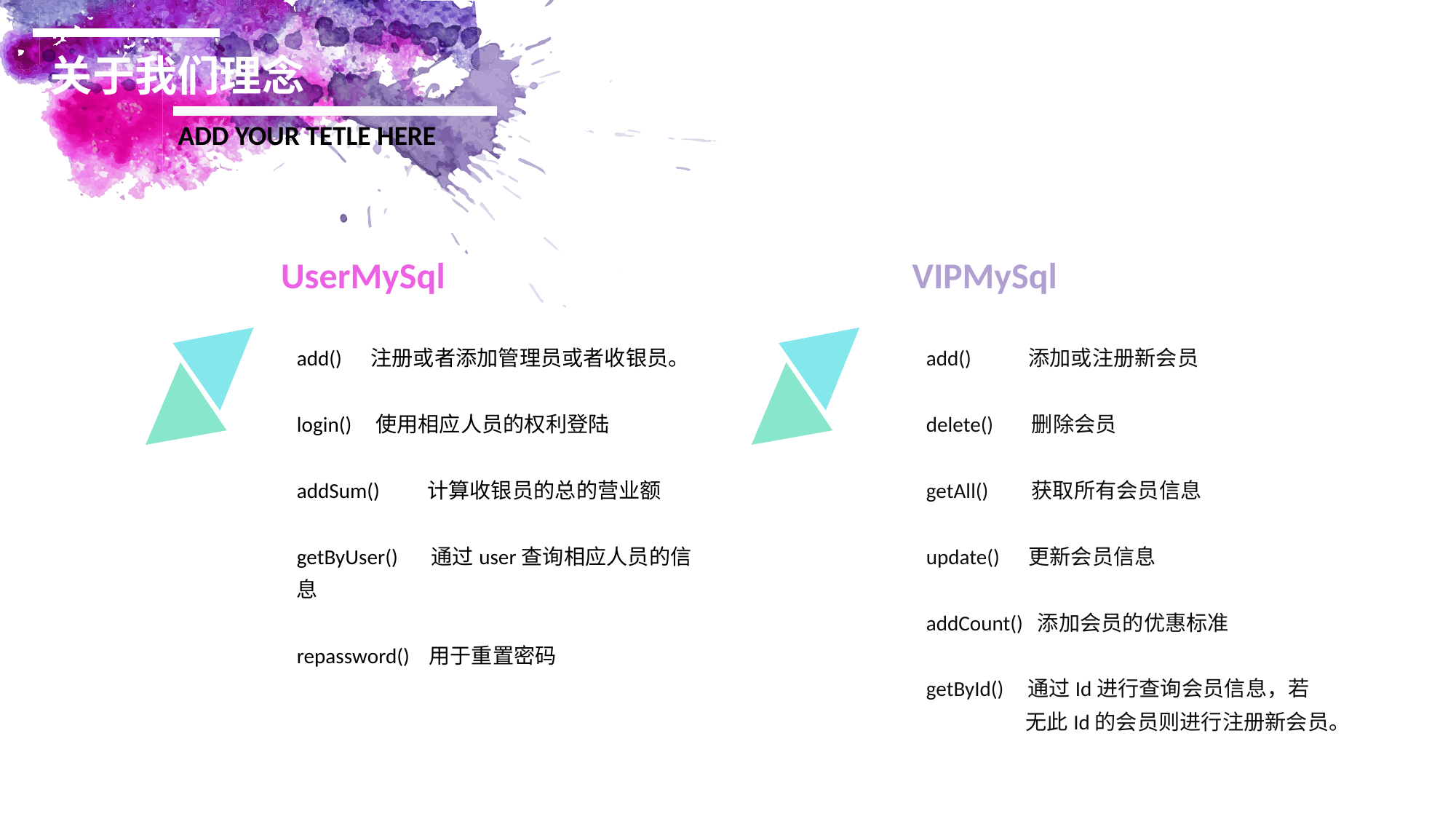

关于我们理念
ADD YOUR TETLE HERE
UserMySql
VIPMySql

add()     注册或者添加管理员或者收银员。

login()    使用相应人员的权利登陆

addSum()         计算收银员的总的营业额

getByUser()      通过user查询相应人员的信息

repassword()   用于重置密码
add()           添加或注册新会员

delete()       删除会员

getAll()        获取所有会员信息

update()     更新会员信息

addCount()  添加会员的优惠标准

getById()    通过Id进行查询会员信息，若
                    无此Id的会员则进行注册新会员。

		。